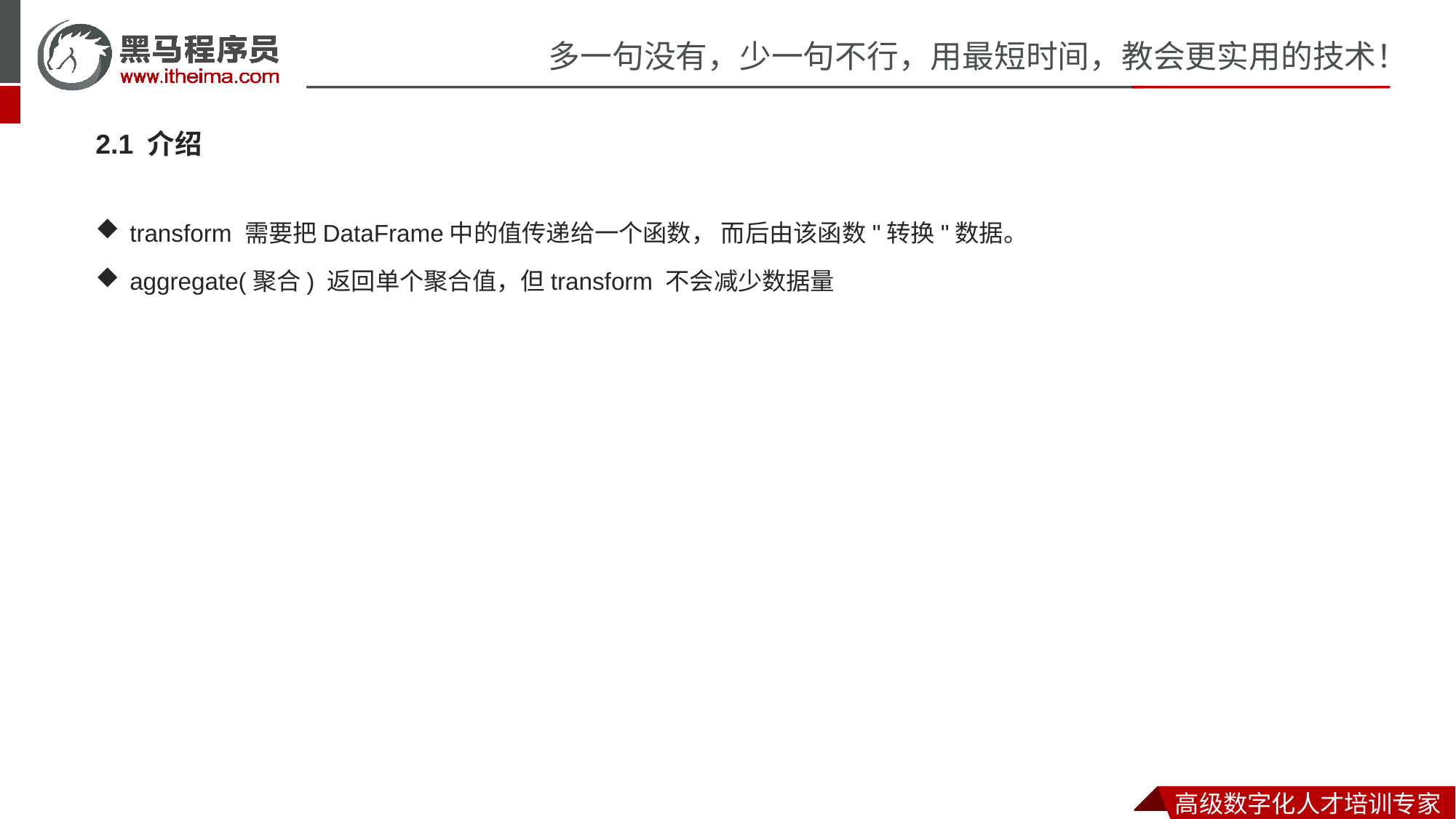

2.1 介绍
transform 需要把DataFrame中的值传递给一个函数， 而后由该函数"转换"数据。
aggregate(聚合) 返回单个聚合值，但transform 不会减少数据量